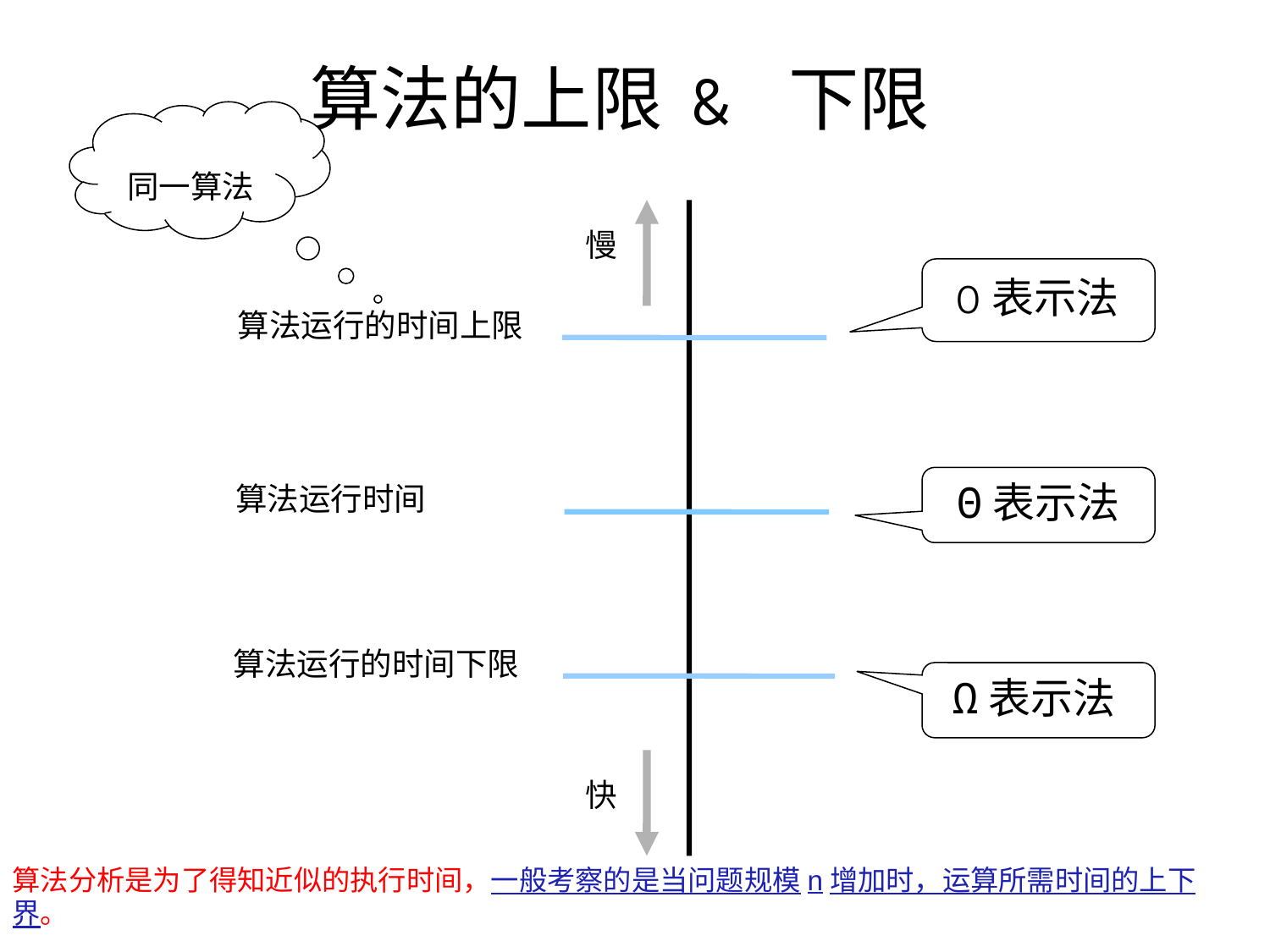

# 算法的上限 & 下限
同一算法

慢
O表示法
算法运行的时间上限

Θ表示法
算法运行时间

算法运行的时间下限

Ω表示法

快
算法分析是为了得知近似的执行时间，一般考察的是当问题规模n增加时，运算所需时间的上下界。
72